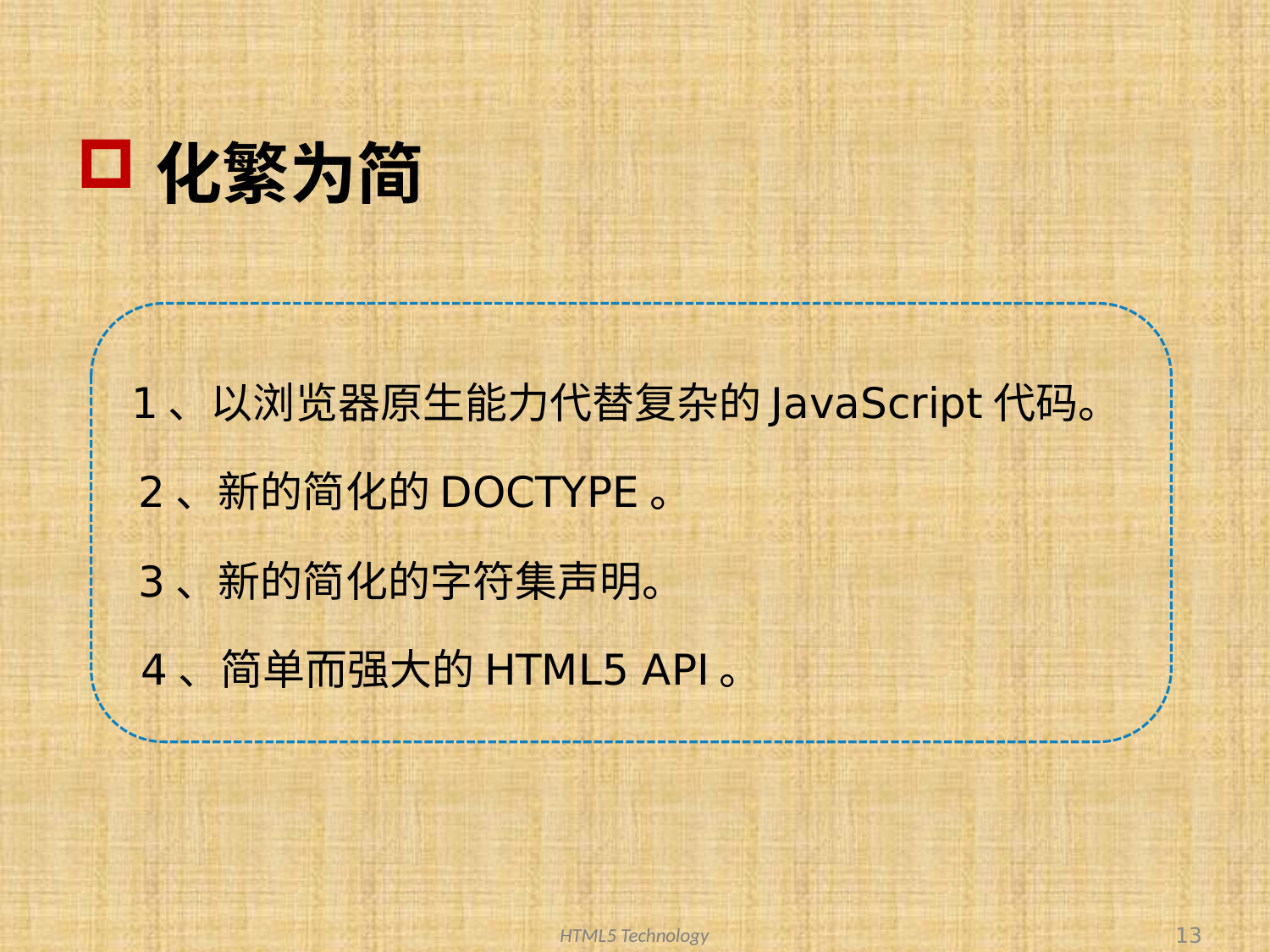

# 化繁为简

1、以浏览器原生能力代替复杂的JavaScript代码。
2、新的简化的DOCTYPE。
3、新的简化的字符集声明。
4、简单而强大的HTML5 API。
13
HTML5 Technology